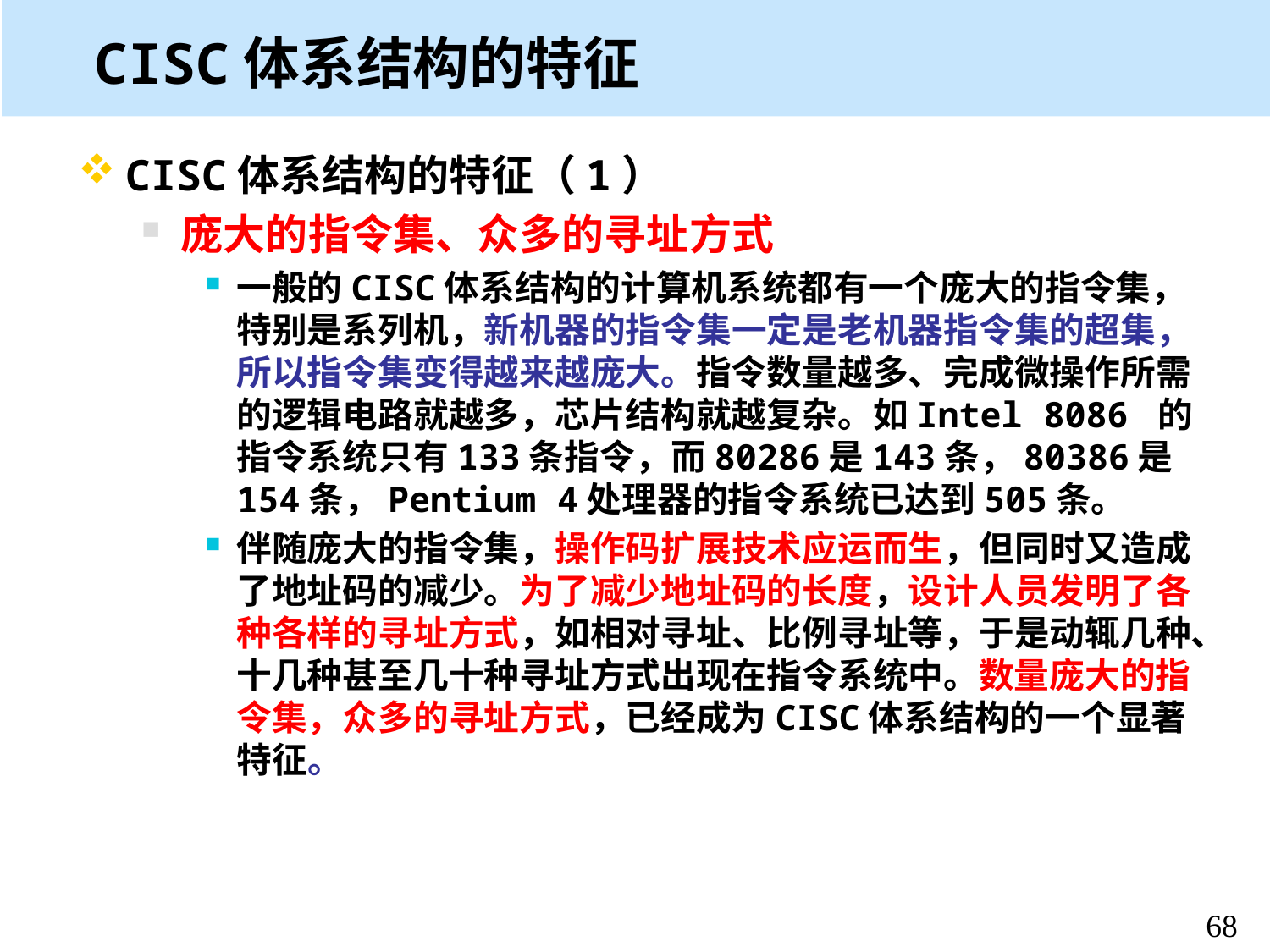

# CISC体系结构的特征
CISC体系结构的特征（1）
庞大的指令集、众多的寻址方式
一般的CISC体系结构的计算机系统都有一个庞大的指令集，特别是系列机，新机器的指令集一定是老机器指令集的超集，所以指令集变得越来越庞大。指令数量越多、完成微操作所需的逻辑电路就越多，芯片结构就越复杂。如Intel 8086 的指令系统只有133条指令，而80286是143条，80386是154条，Pentium 4处理器的指令系统已达到505条。
伴随庞大的指令集，操作码扩展技术应运而生，但同时又造成了地址码的减少。为了减少地址码的长度，设计人员发明了各种各样的寻址方式，如相对寻址、比例寻址等，于是动辄几种、十几种甚至几十种寻址方式出现在指令系统中。数量庞大的指令集，众多的寻址方式，已经成为CISC体系结构的一个显著特征。